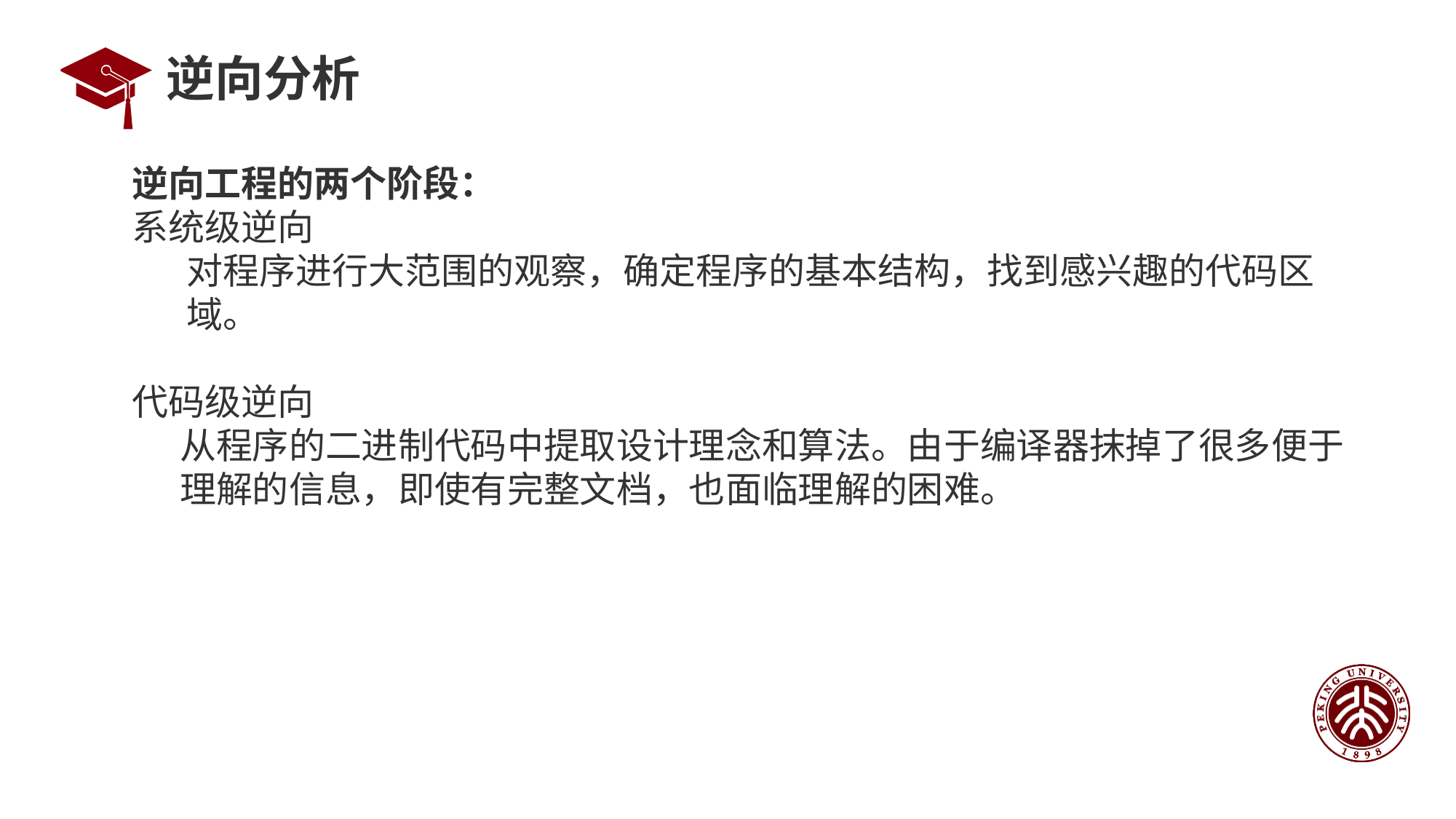

# 逆向分析
逆向工程的两个阶段：
系统级逆向
对程序进行大范围的观察，确定程序的基本结构，找到感兴趣的代码区域。

代码级逆向
从程序的二进制代码中提取设计理念和算法。由于编译器抹掉了很多便于理解的信息，即使有完整文档，也面临理解的困难。

18